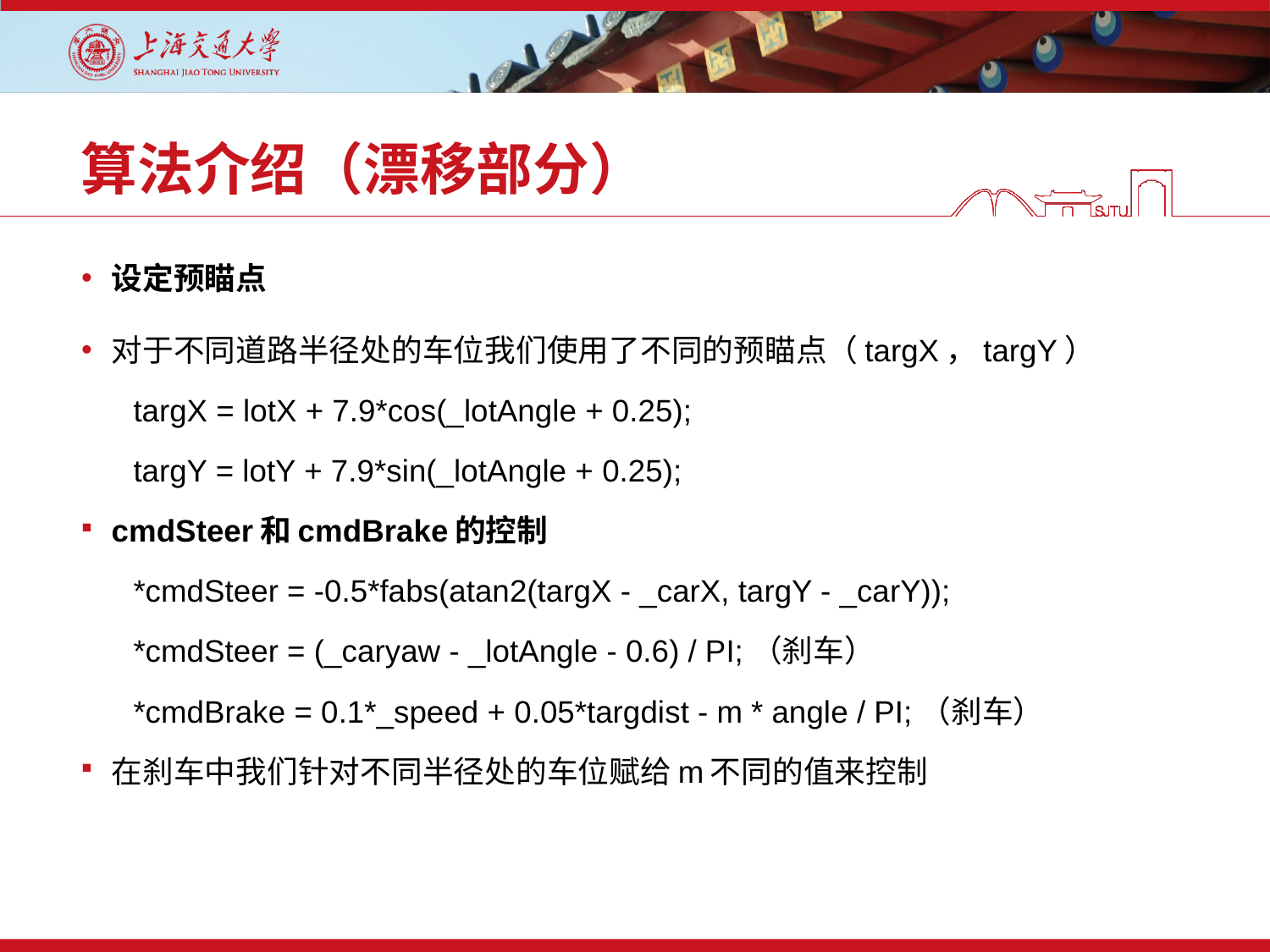

# 算法介绍（漂移部分）
设定预瞄点
对于不同道路半径处的车位我们使用了不同的预瞄点（targX，targY）
      targX = lotX + 7.9*cos(_lotAngle + 0.25);
      targY = lotY + 7.9*sin(_lotAngle + 0.25);
cmdSteer和cmdBrake的控制
      *cmdSteer = -0.5*fabs(atan2(targX - _carX, targY - _carY));
      *cmdSteer = (_caryaw - _lotAngle - 0.6) / PI;（刹车）
      *cmdBrake = 0.1*_speed + 0.05*targdist - m * angle / PI;（刹车）
在刹车中我们针对不同半径处的车位赋给m不同的值来控制